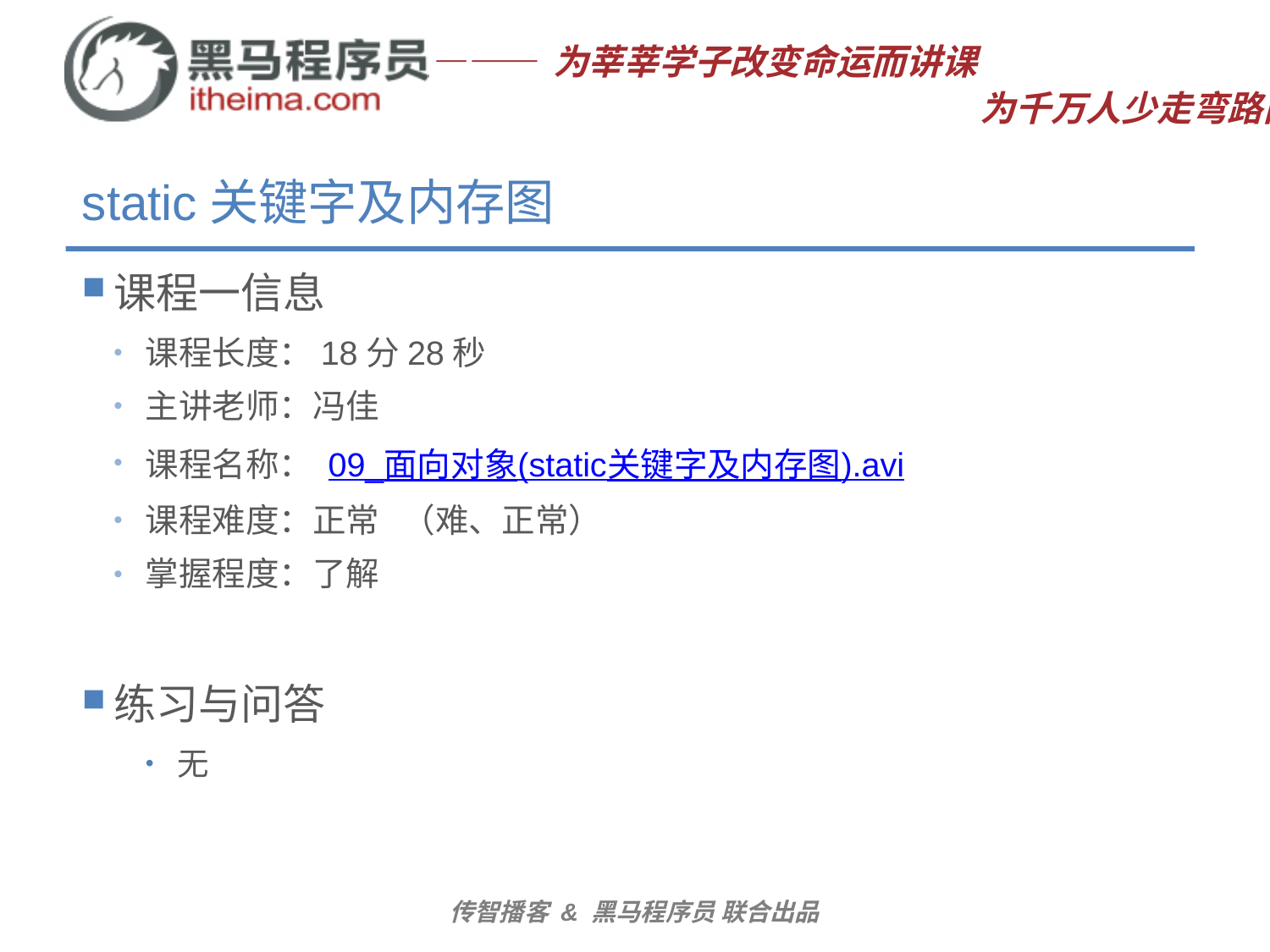

# static关键字及内存图
课程一信息
课程长度：18分28秒
主讲老师：冯佳
课程名称： 09_面向对象(static关键字及内存图).avi
课程难度：正常   （难、正常）
掌握程度：了解

练习与问答
无